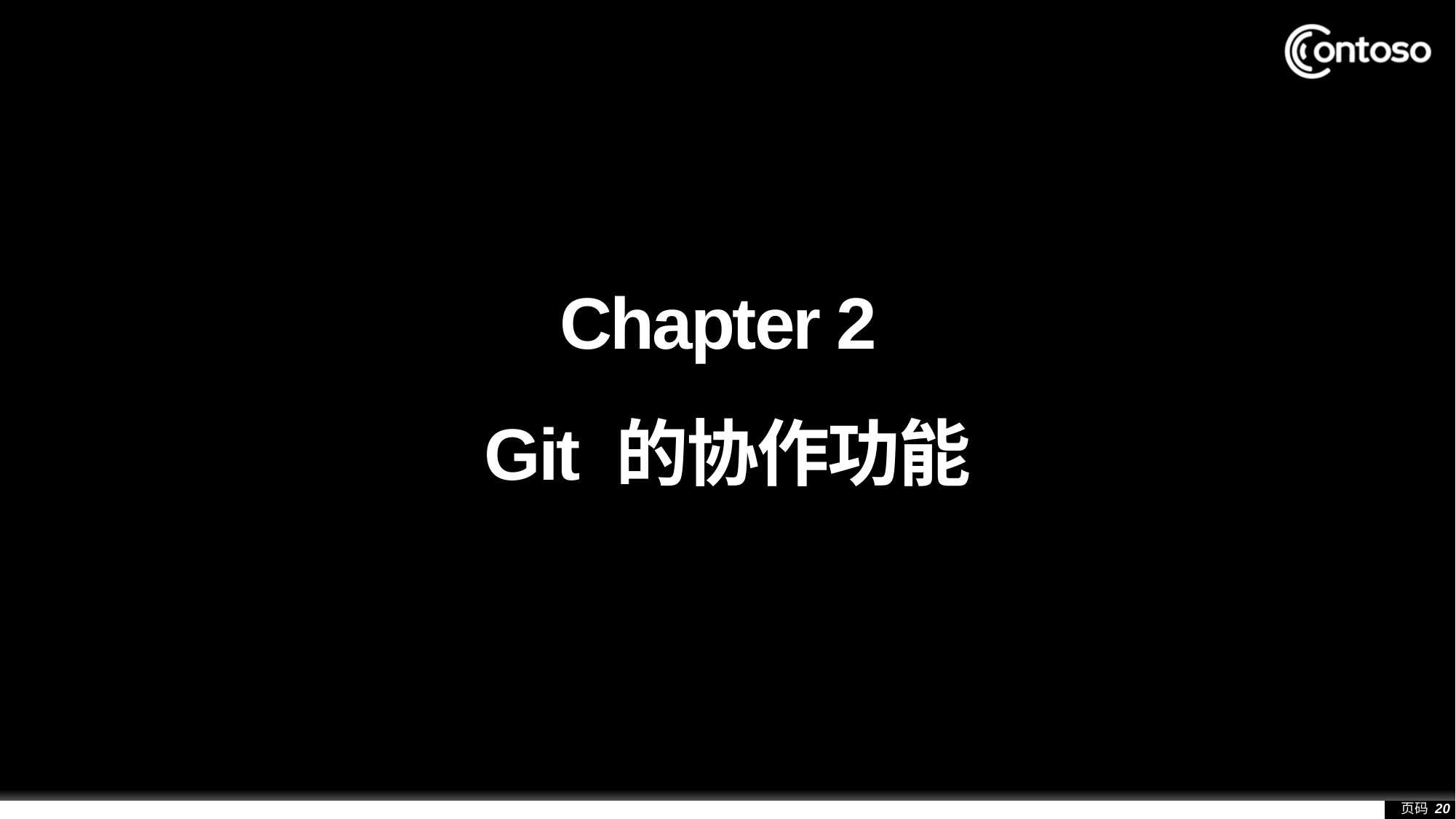

# Chapter 2 Git 的协作功能
页码 20